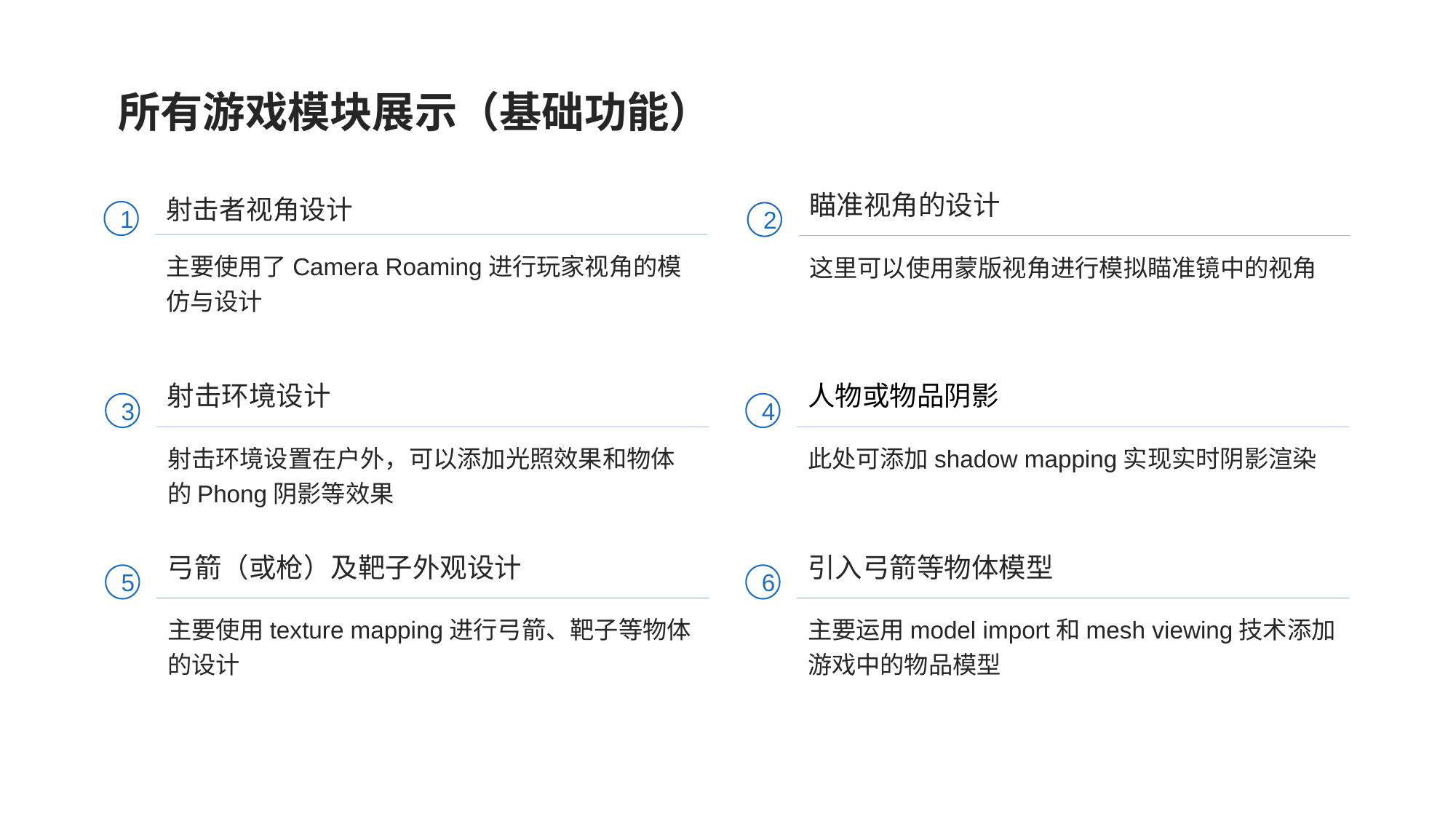

所有游戏模块展示（基础功能）
射击者视角设计
瞄准视角的设计
1
2
主要使用了Camera Roaming进行玩家视角的模仿与设计
这里可以使用蒙版视角进行模拟瞄准镜中的视角
射击环境设计
人物或物品阴影
3
4
射击环境设置在户外，可以添加光照效果和物体的Phong阴影等效果
此处可添加shadow mapping实现实时阴影渲染

弓箭（或枪）及靶子外观设计
引入弓箭等物体模型
5
6
主要使用texture mapping进行弓箭、靶子等物体的设计
主要运用model import和mesh viewing技术添加游戏中的物品模型